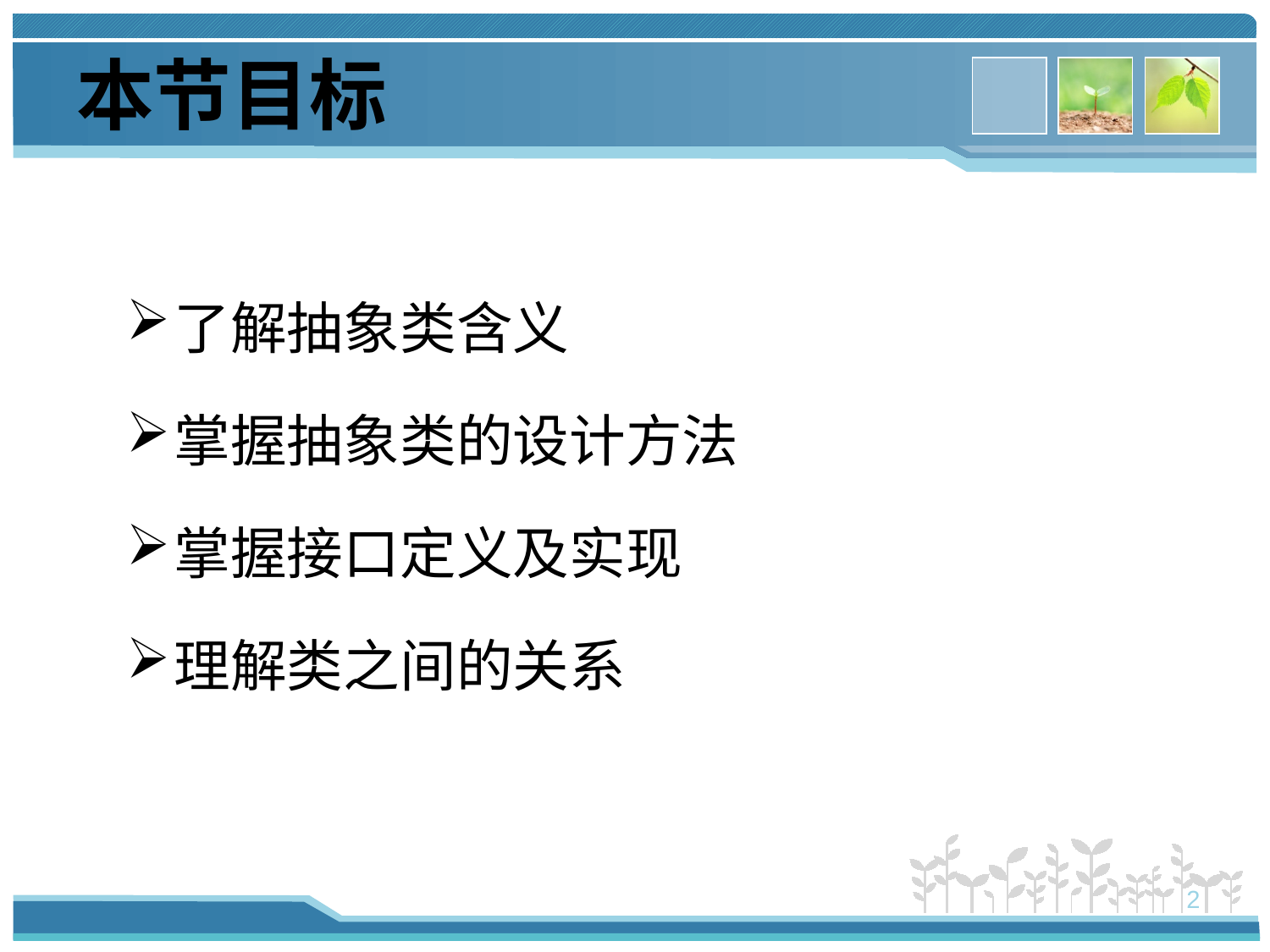

# 本节目标
了解抽象类含义
掌握抽象类的设计方法
掌握接口定义及实现
理解类之间的关系
2